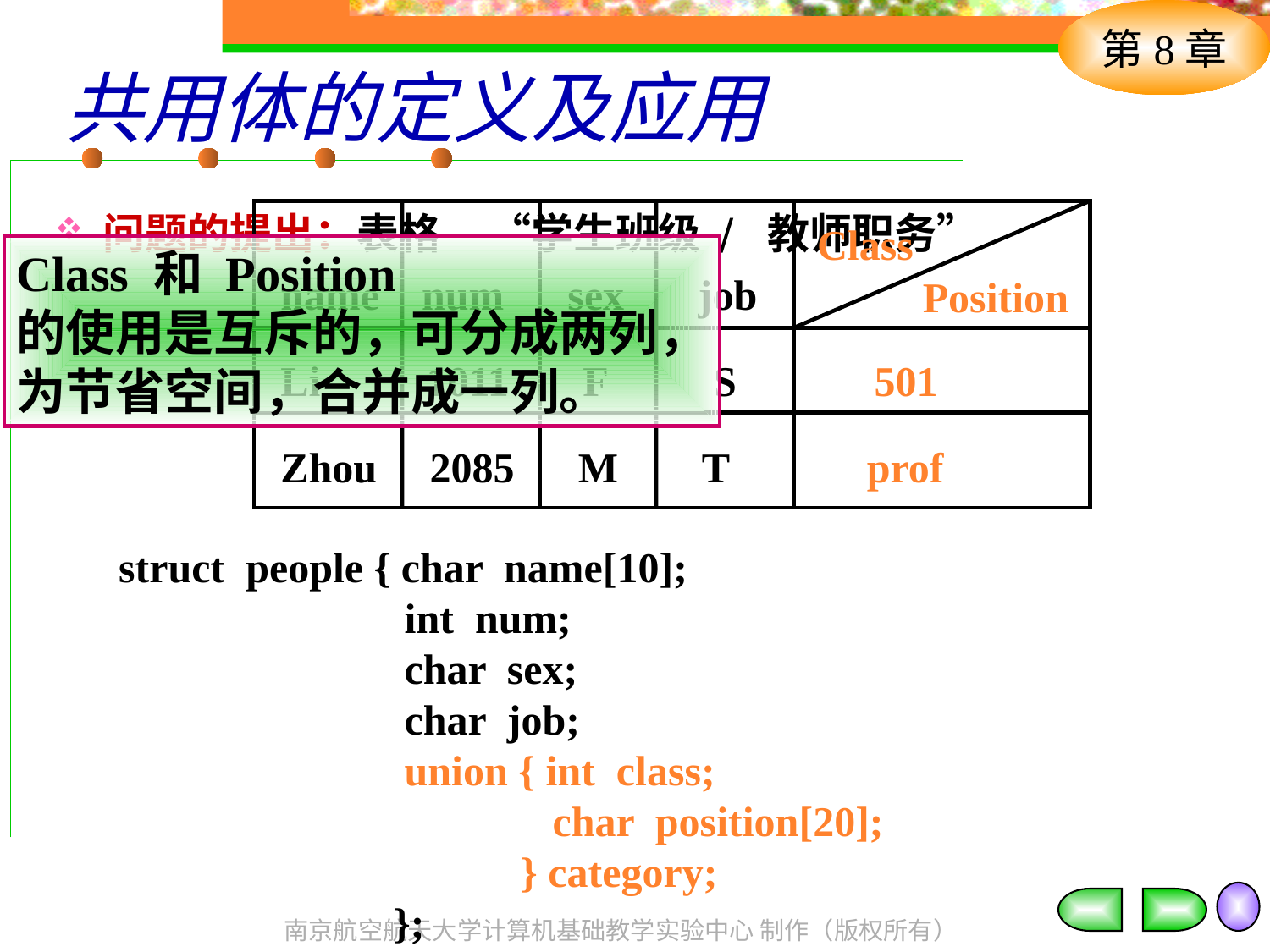

# 共用体的定义及应用
问题的提出：表格     “学生班级 / 教师职务”

Class
name    num      sex       job
Li          1011       F          S             501
Zhou     2085      M        T             prof
Position
Class 和 Position
的使用是互斥的，可分成两列，
为节省空间，合并成一列。
struct  people { char  name[10];
                           int  num;
                           char  sex;
                           char  job;
                           union { int  class;
                                         char  position[20];
                                      } category;
                          };